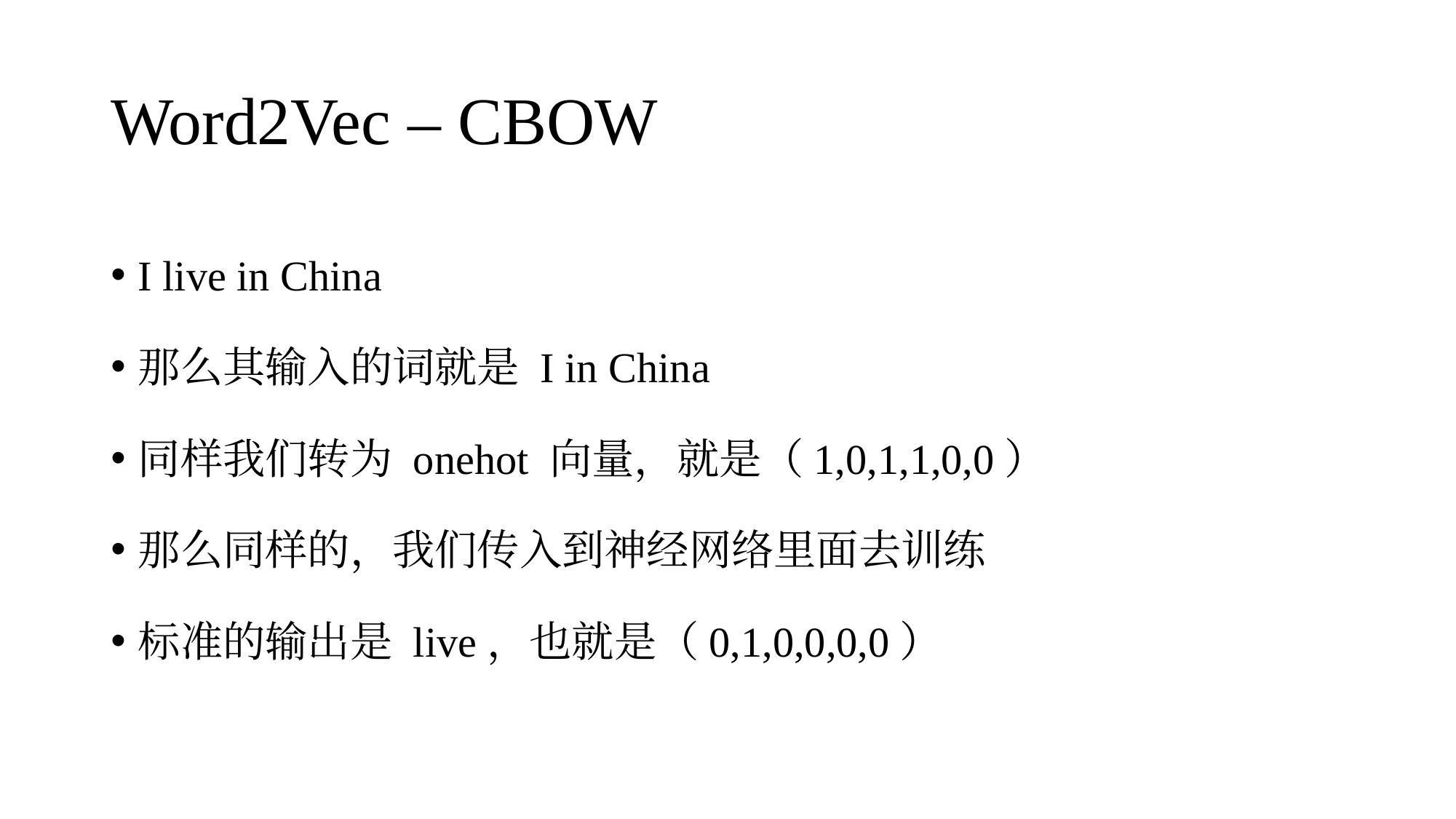

# Word2Vec – CBOW
I live in China
那么其输入的词就是 I in China
同样我们转为 onehot 向量，就是（1,0,1,1,0,0）
那么同样的，我们传入到神经网络里面去训练
标准的输出是 live，也就是（0,1,0,0,0,0）